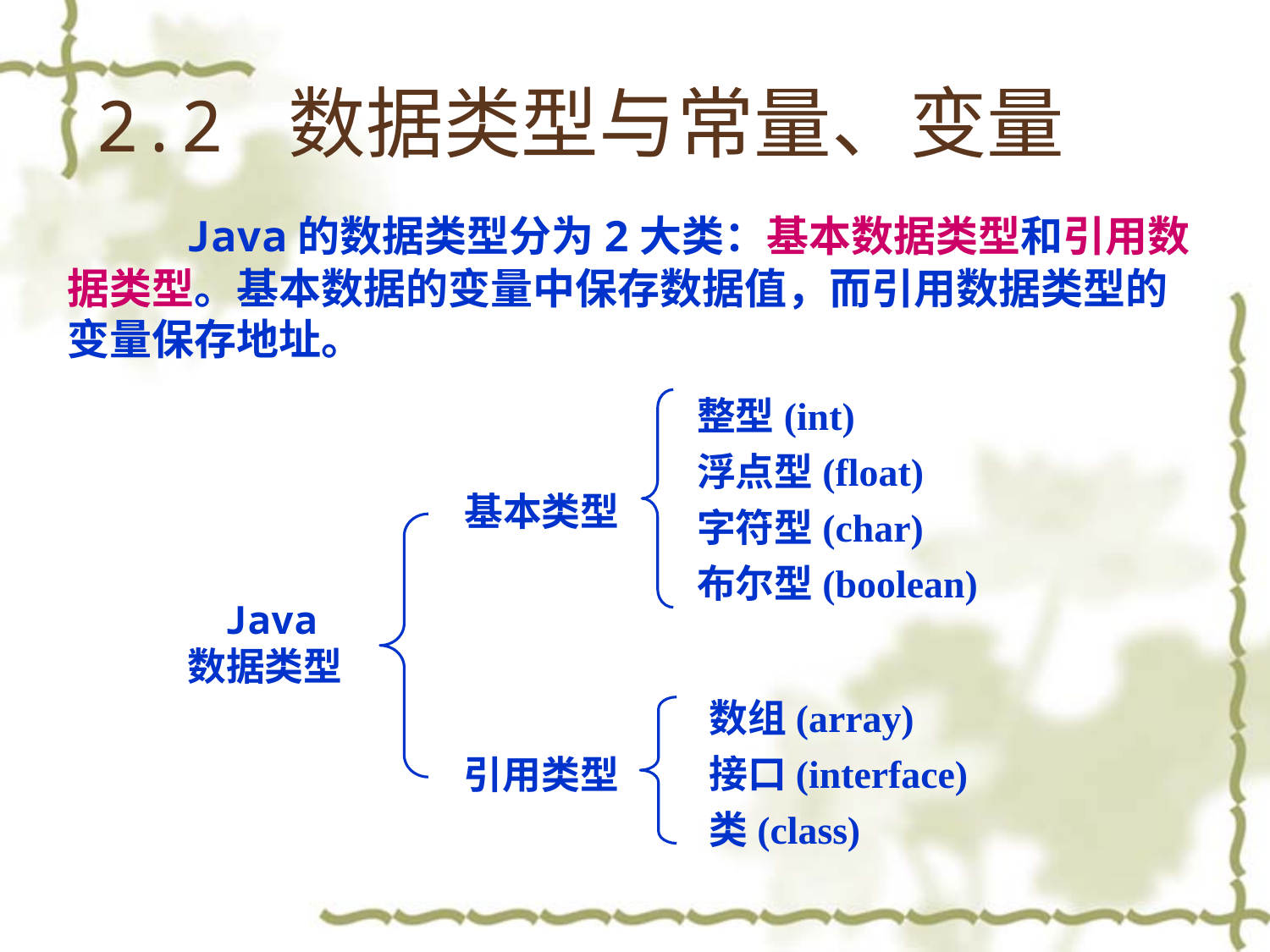

# 2.2 数据类型与常量、变量
    Java的数据类型分为2大类：基本数据类型和引用数据类型。基本数据的变量中保存数据值，而引用数据类型的变量保存地址。
整型(int)
浮点型(float)
字符型(char)
布尔型(boolean)

基本类型

Java
数据类型
数组(array)
接口(interface)
类(class)

引用类型